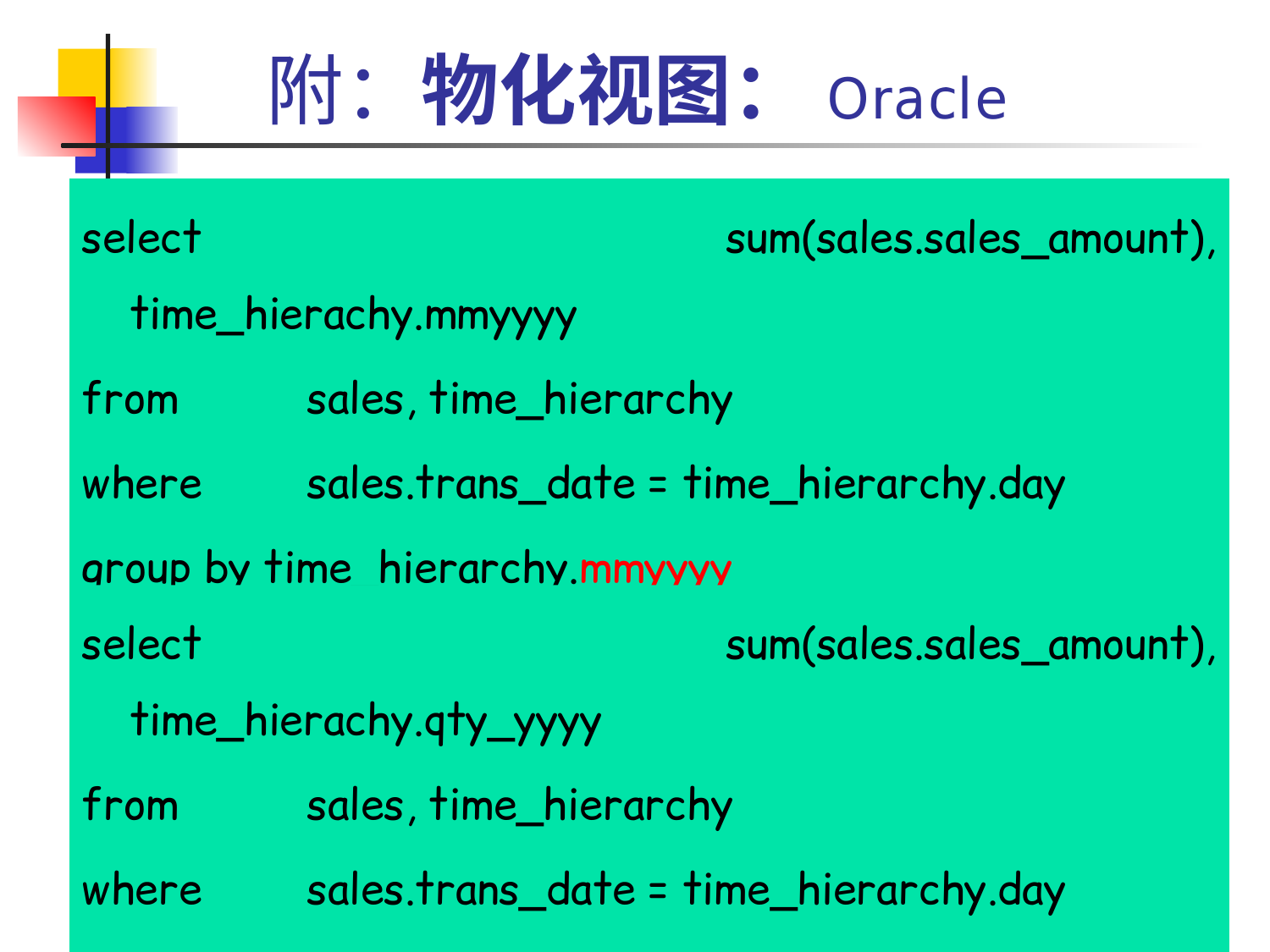

# 附：物化视图：Oracle
select 	    sum(sales.sales_amount), time_hierachy.mmyyyy
from 	    sales, time_hierarchy
where	    sales.trans_date = time_hierarchy.day
group by time_hierarchy.mmyyyy
select 	    sum(sales.sales_amount), time_hierachy.qty_yyyy
from 	    sales, time_hierarchy
where	    sales.trans_date = time_hierarchy.day
group by time_hierarchy.qty_yyyy